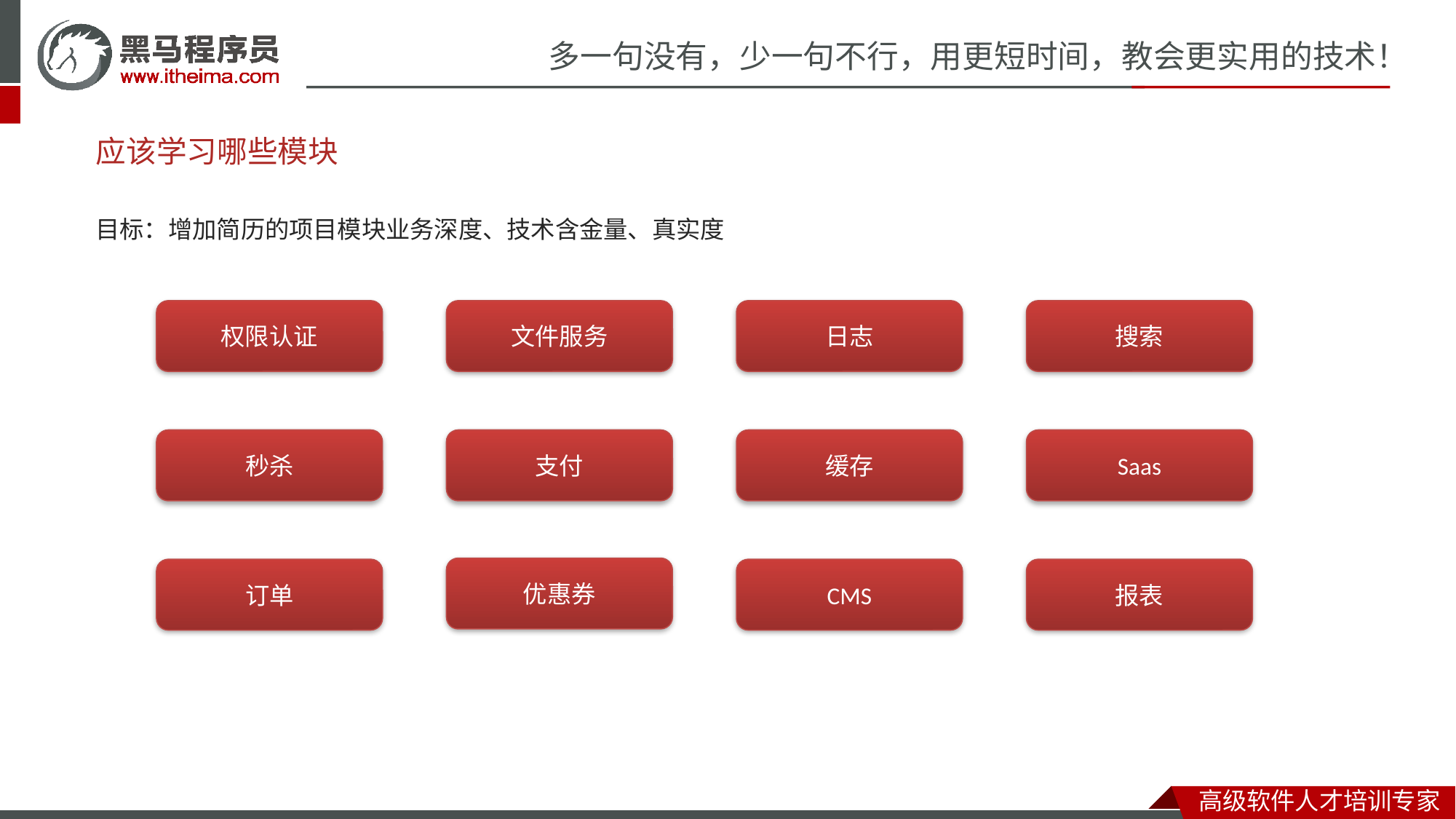

# 应该学习哪些模块
目标：增加简历的项目模块业务深度、技术含金量、真实度
权限认证
文件服务
日志
搜索
秒杀
支付
缓存
Saas
优惠券
订单
CMS
报表